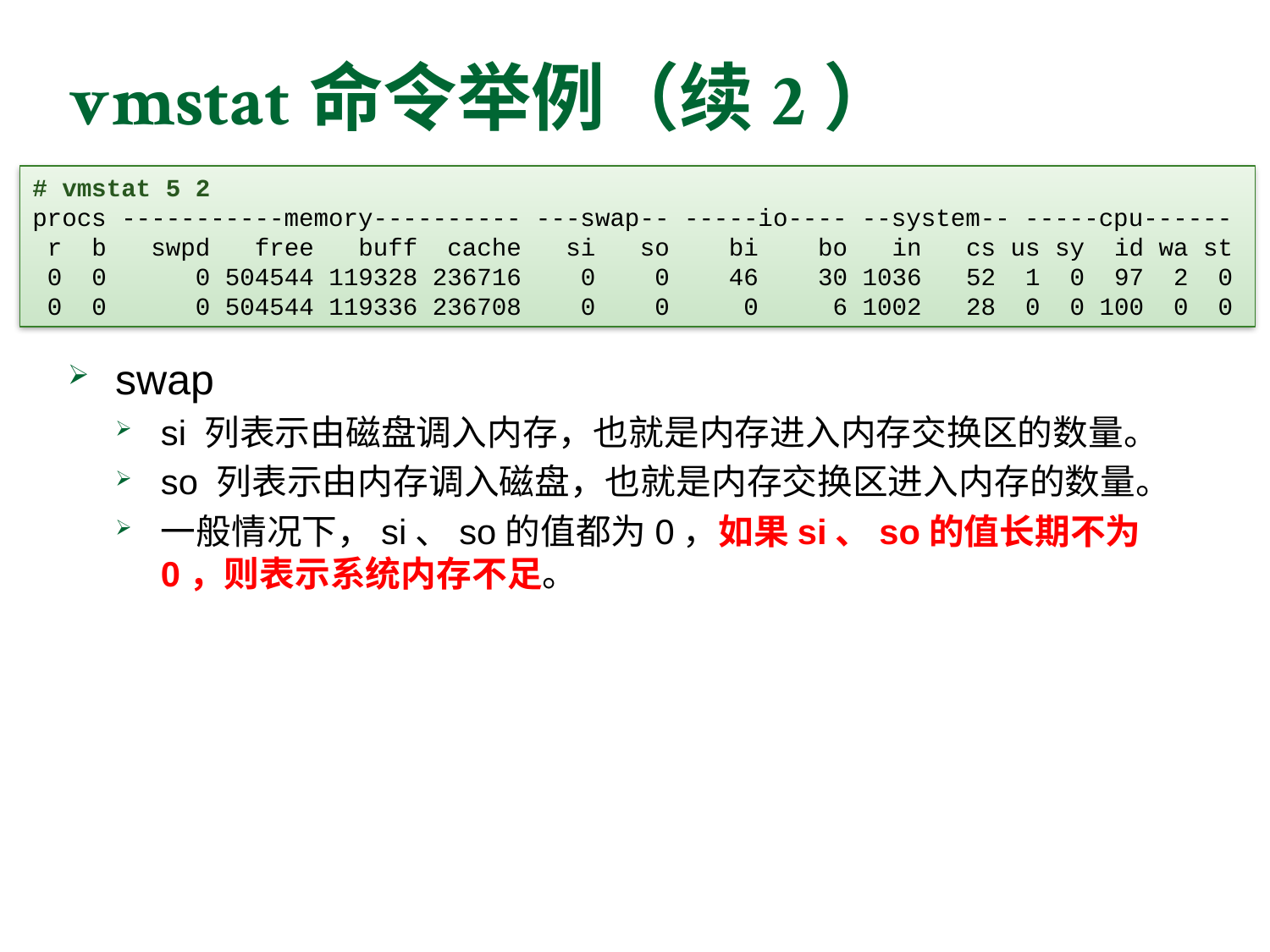

# vmstat命令举例（续2）
# vmstat 5 2
procs -----------memory---------- ---swap-- -----io---- --system-- -----cpu------
 r  b   swpd   free   buff  cache   si   so    bi    bo   in   cs us sy  id wa st
 0  0      0 504544 119328 236716    0    0    46    30 1036   52  1  0  97  2  0
 0  0      0 504544 119336 236708    0    0     0     6 1002   28  0  0 100  0  0
swap
si 列表示由磁盘调入内存，也就是内存进入内存交换区的数量。
so 列表示由内存调入磁盘，也就是内存交换区进入内存的数量。
一般情况下，si、so的值都为0，如果si、so的值长期不为0，则表示系统内存不足。